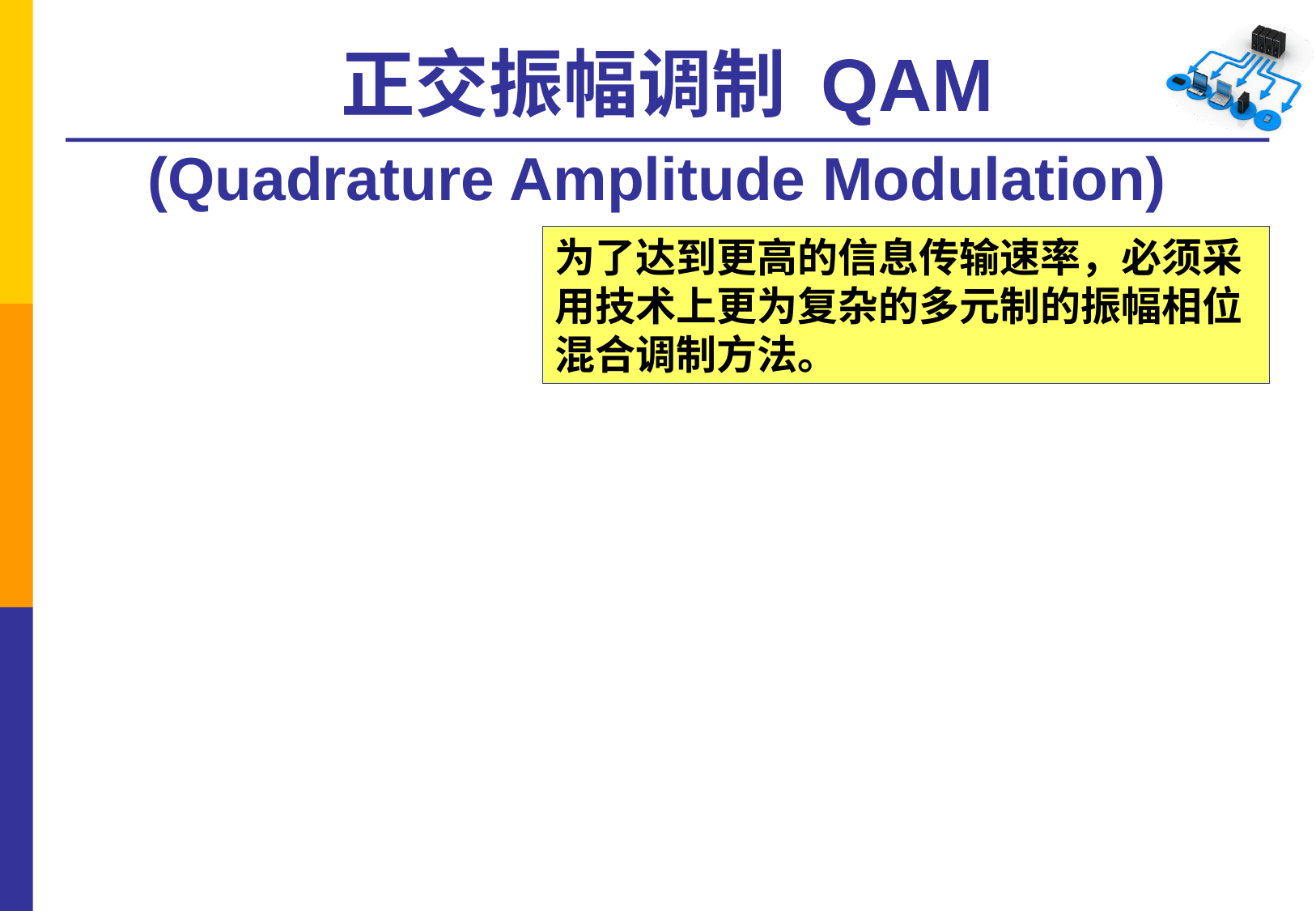

# 正交振幅调制 QAM (Quadrature Amplitude Modulation)
为了达到更高的信息传输速率，必须采用技术上更为复杂的多元制的振幅相位混合调制方法。